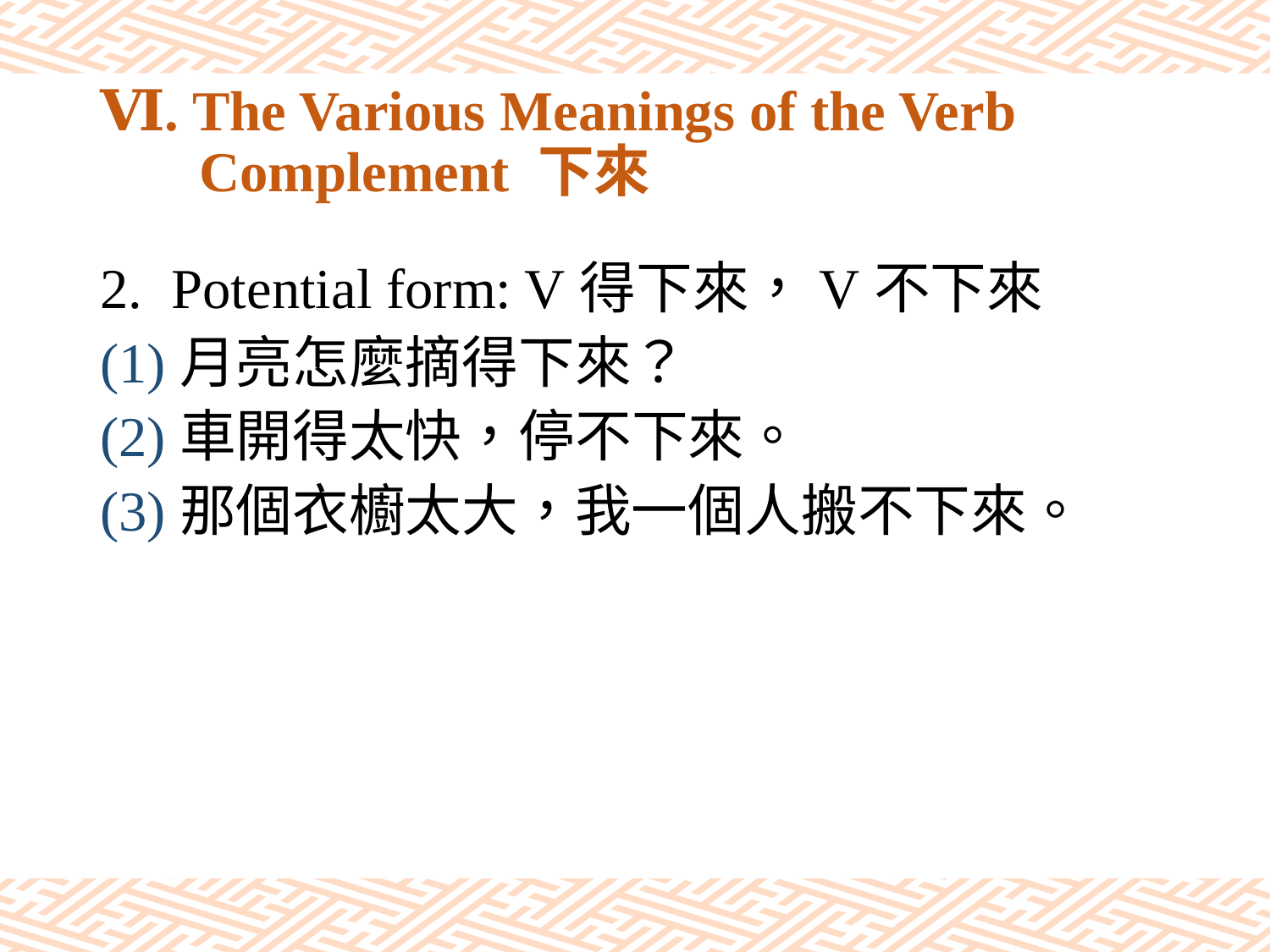

# Ⅵ. The Various Meanings of the Verb Complement 下來
Potential form: V得下來，V不下來
(1)月亮怎麼摘得下來？
(2)車開得太快，停不下來。
(3)那個衣櫥太大，我一個人搬不下來。